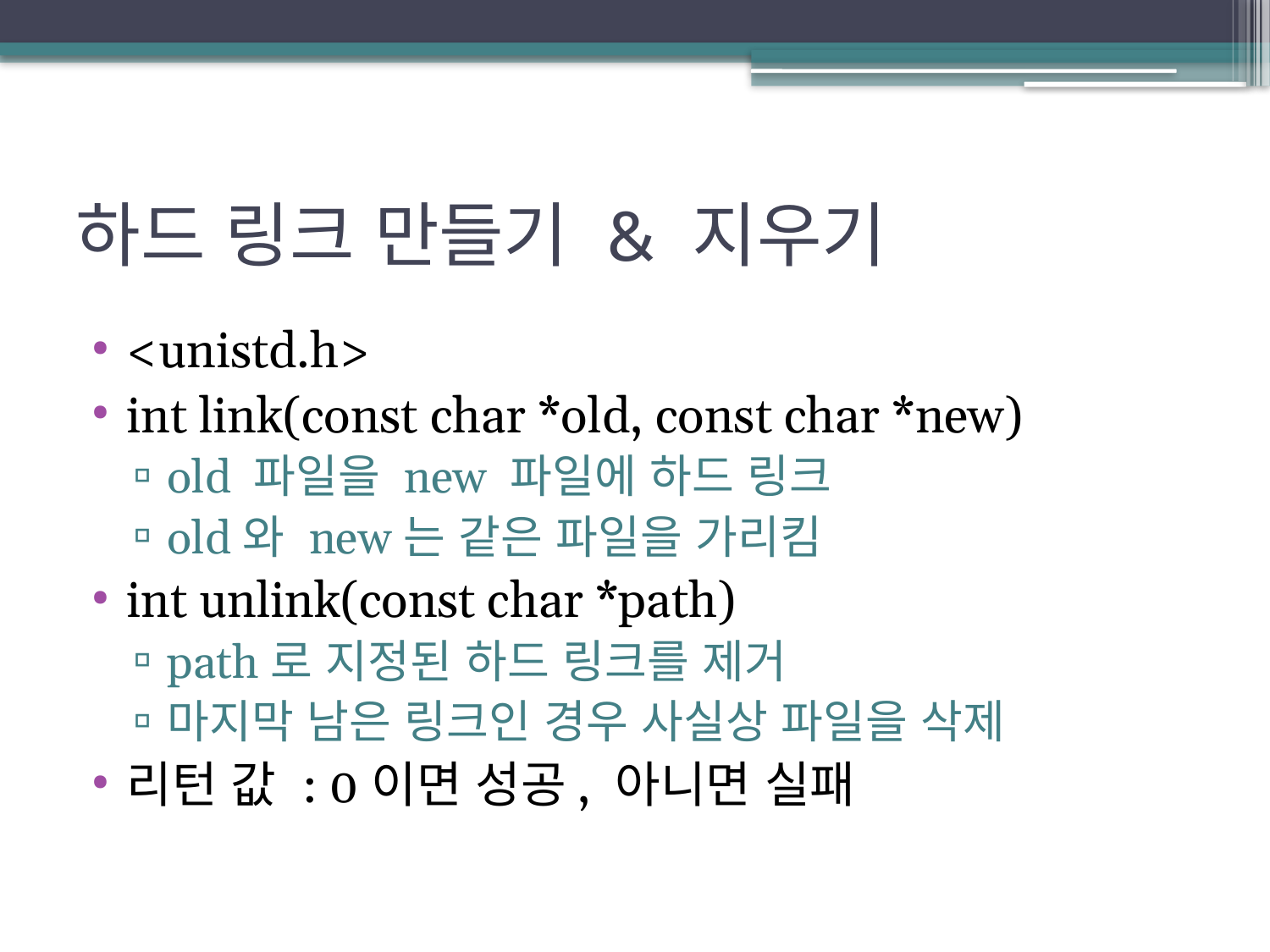

# 하드 링크 만들기 & 지우기
<unistd.h>
int link(const char *old, const char *new)
old 파일을 new 파일에 하드 링크
old와 new는 같은 파일을 가리킴
int unlink(const char *path)
path로 지정된 하드 링크를 제거
마지막 남은 링크인 경우 사실상 파일을 삭제
리턴 값 : 0이면 성공, 아니면 실패